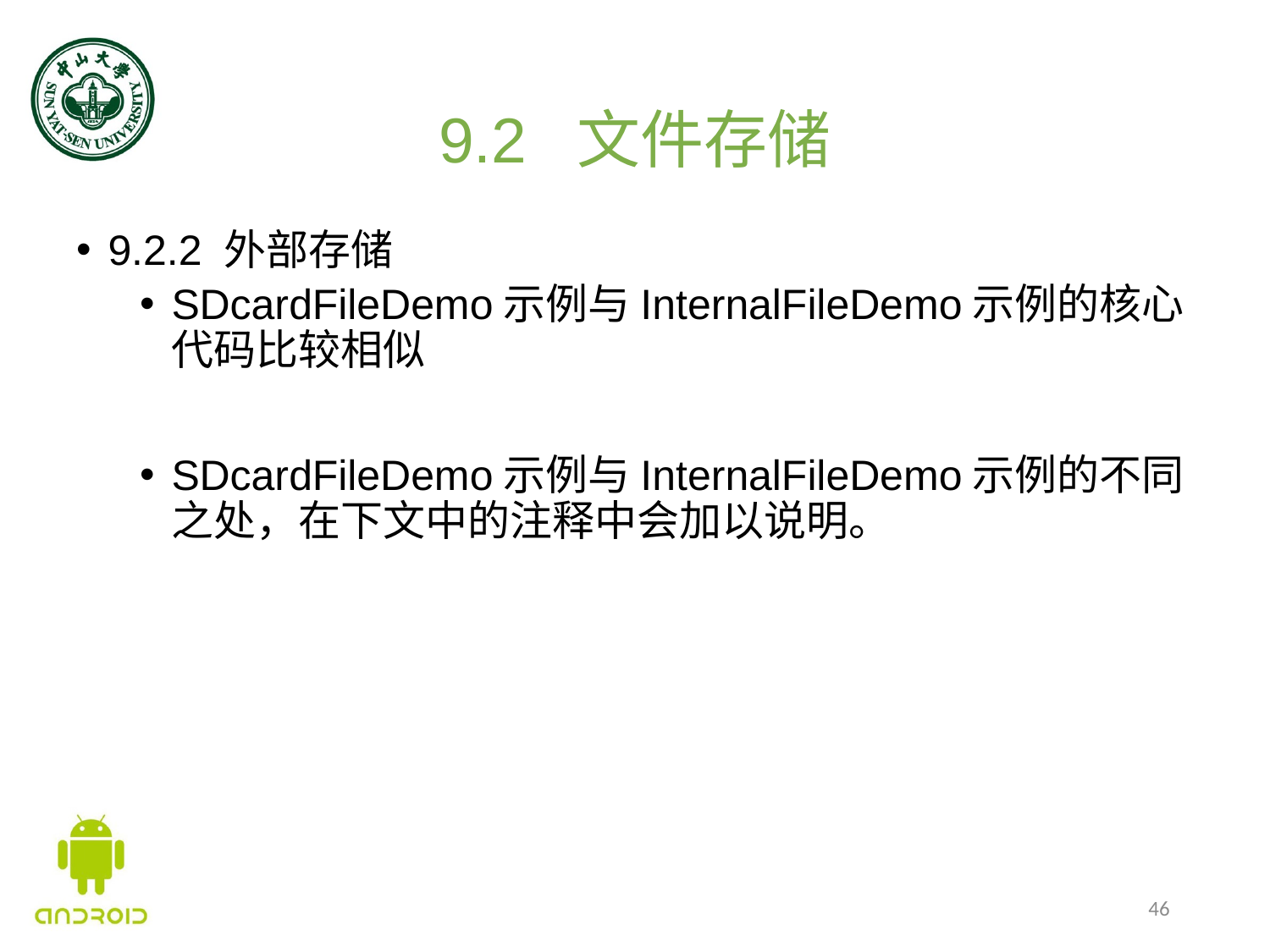

# 9.2  文件存储
9.2.2 外部存储
SDcardFileDemo示例与InternalFileDemo示例的核心代码比较相似

SDcardFileDemo示例与InternalFileDemo示例的不同之处，在下文中的注释中会加以说明。
46